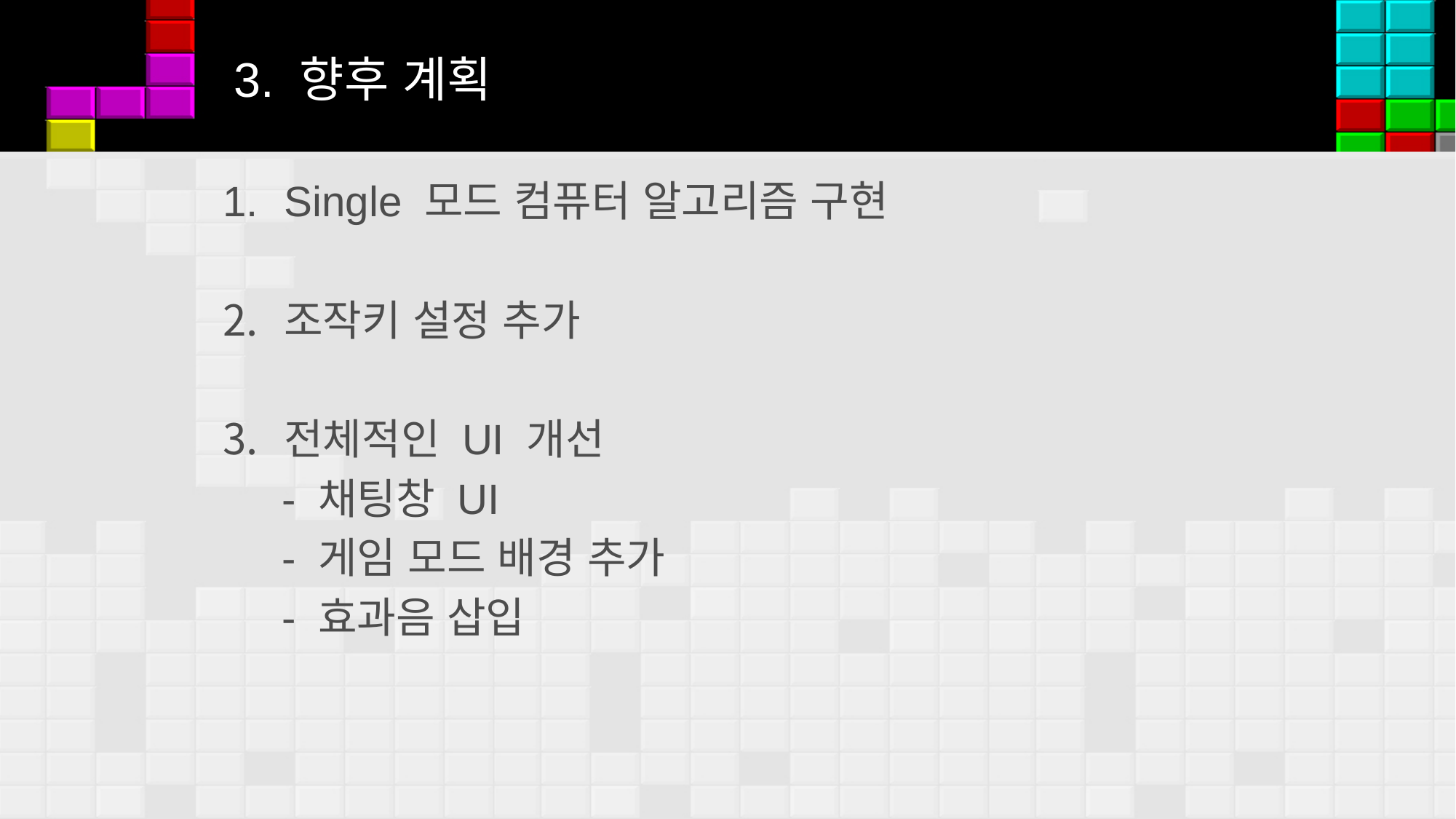

# 3. 향후 계획
Single 모드 컴퓨터 알고리즘 구현

조작키 설정 추가

전체적인 UI 개선
     - 채팅창 UI
     - 게임 모드 배경 추가
     - 효과음 삽입